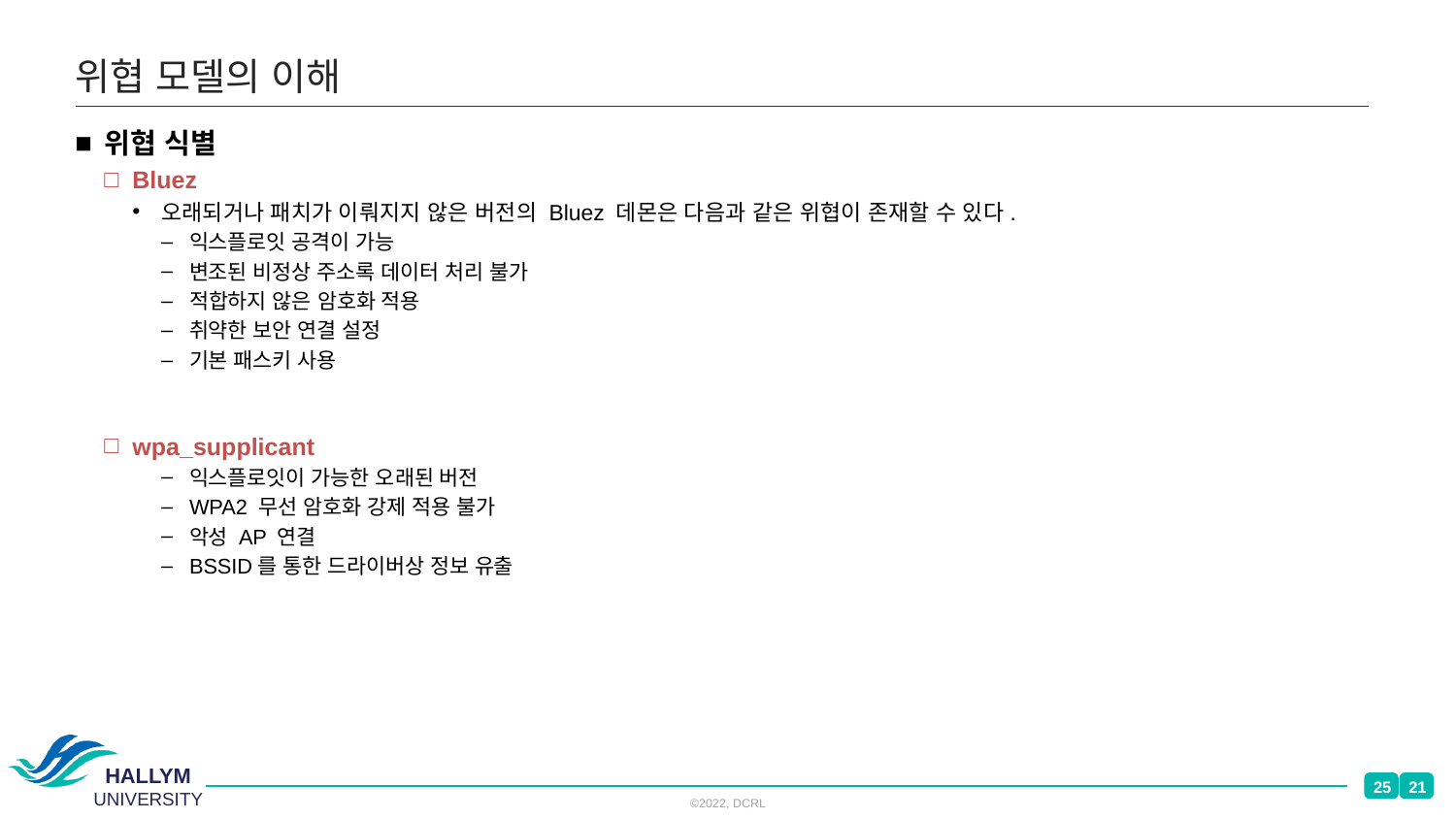

# 위협 모델의 이해
위협 식별
Bluez
오래되거나 패치가 이뤄지지 않은 버전의 Bluez 데몬은 다음과 같은 위협이 존재할 수 있다.
익스플로잇 공격이 가능
변조된 비정상 주소록 데이터 처리 불가
적합하지 않은 암호화 적용
취약한 보안 연결 설정
기본 패스키 사용

wpa_supplicant
익스플로잇이 가능한 오래된 버전
WPA2 무선 암호화 강제 적용 불가
악성 AP 연결
BSSID를 통한 드라이버상 정보 유출